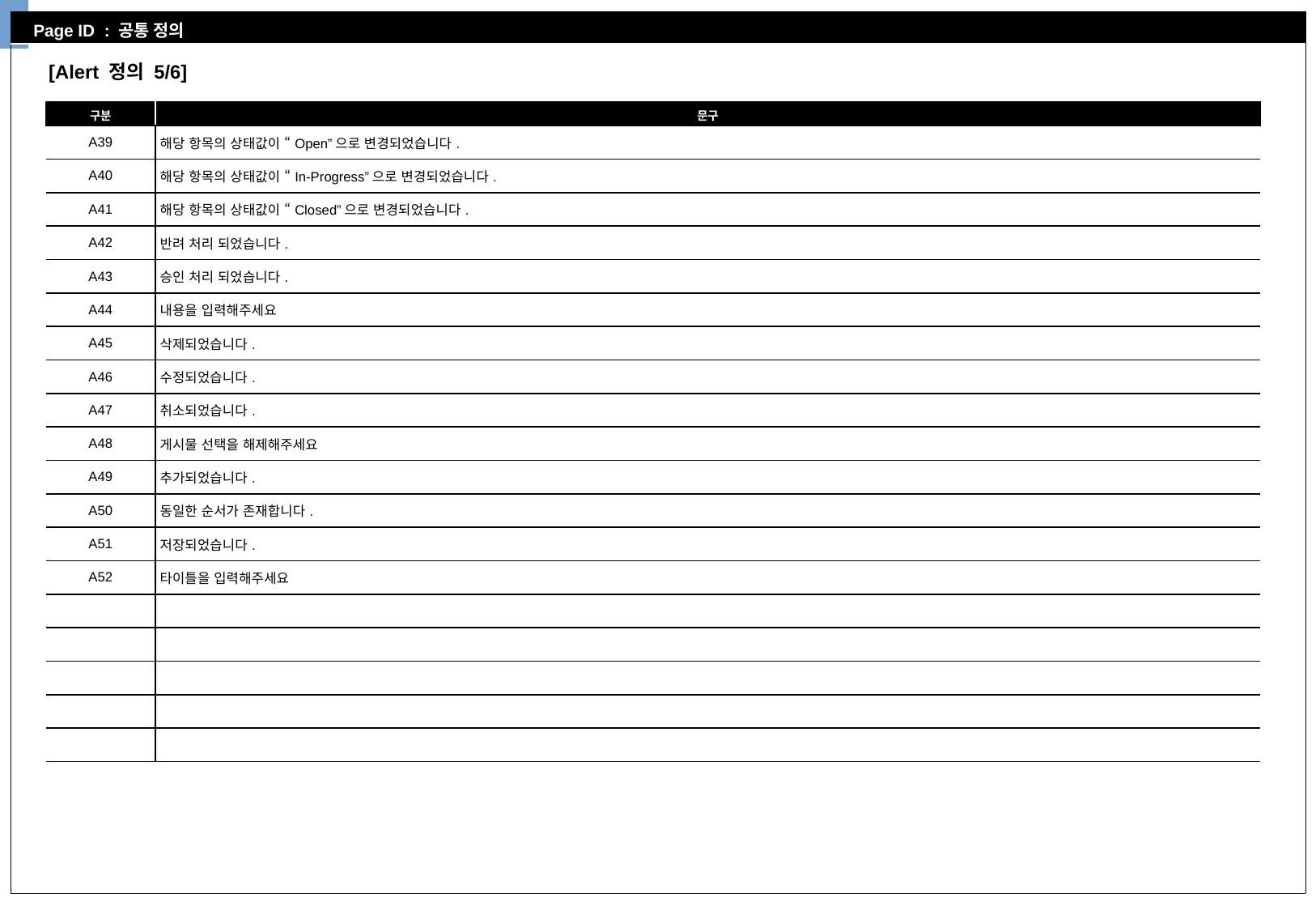

[Alert 정의 5/6]
| 구분 | 문구 |
| --- | --- |
| A39 | 해당 항목의 상태값이 “Open”으로 변경되었습니다. |
| A40 | 해당 항목의 상태값이 “In-Progress”으로 변경되었습니다. |
| A41 | 해당 항목의 상태값이 “Closed”으로 변경되었습니다. |
| A42 | 반려 처리 되었습니다. |
| A43 | 승인 처리 되었습니다. |
| A44 | 내용을 입력해주세요 |
| A45 | 삭제되었습니다. |
| A46 | 수정되었습니다. |
| A47 | 취소되었습니다. |
| A48 | 게시물 선택을 해제해주세요 |
| A49 | 추가되었습니다. |
| A50 | 동일한 순서가 존재합니다. |
| A51 | 저장되었습니다. |
| A52 | 타이틀을 입력해주세요 |
|  |  |
|  |  |
|  |  |
|  |  |
|  |  |